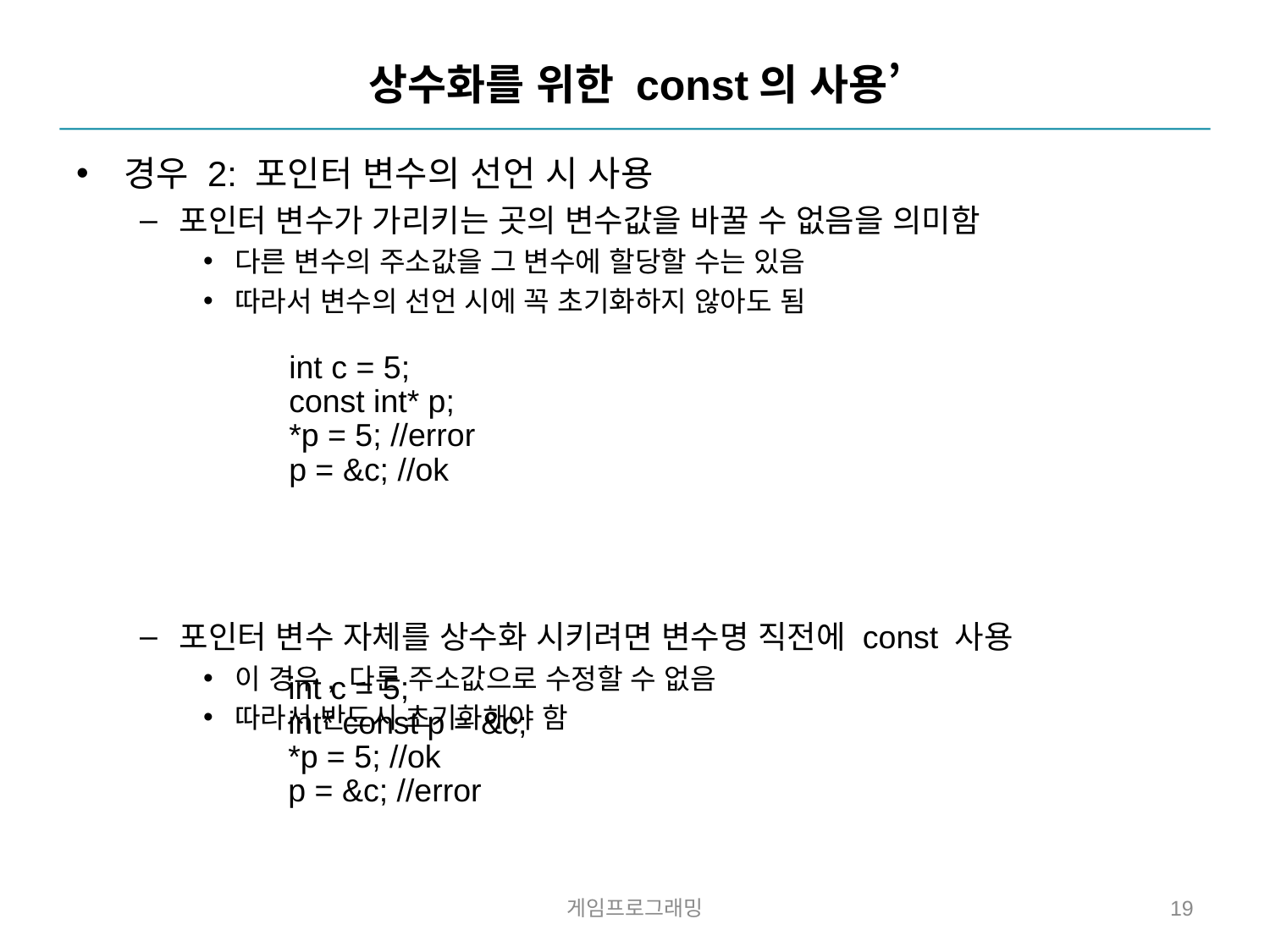

# 상수화를 위한 const의 사용’
경우 2: 포인터 변수의 선언 시 사용
포인터 변수가 가리키는 곳의 변수값을 바꿀 수 없음을 의미함
다른 변수의 주소값을 그 변수에 할당할 수는 있음
따라서 변수의 선언 시에 꼭 초기화하지 않아도 됨

포인터 변수 자체를 상수화 시키려면 변수명 직전에 const 사용
이 경우, 다른 주소값으로 수정할 수 없음
따라서 반드시 초기화해야 함

int c = 5;
const int* p;
*p = 5; //error
p = &c; //ok
int c = 5;
int* const p = &c;
*p = 5; //ok
p = &c; //error
게임프로그래밍
19